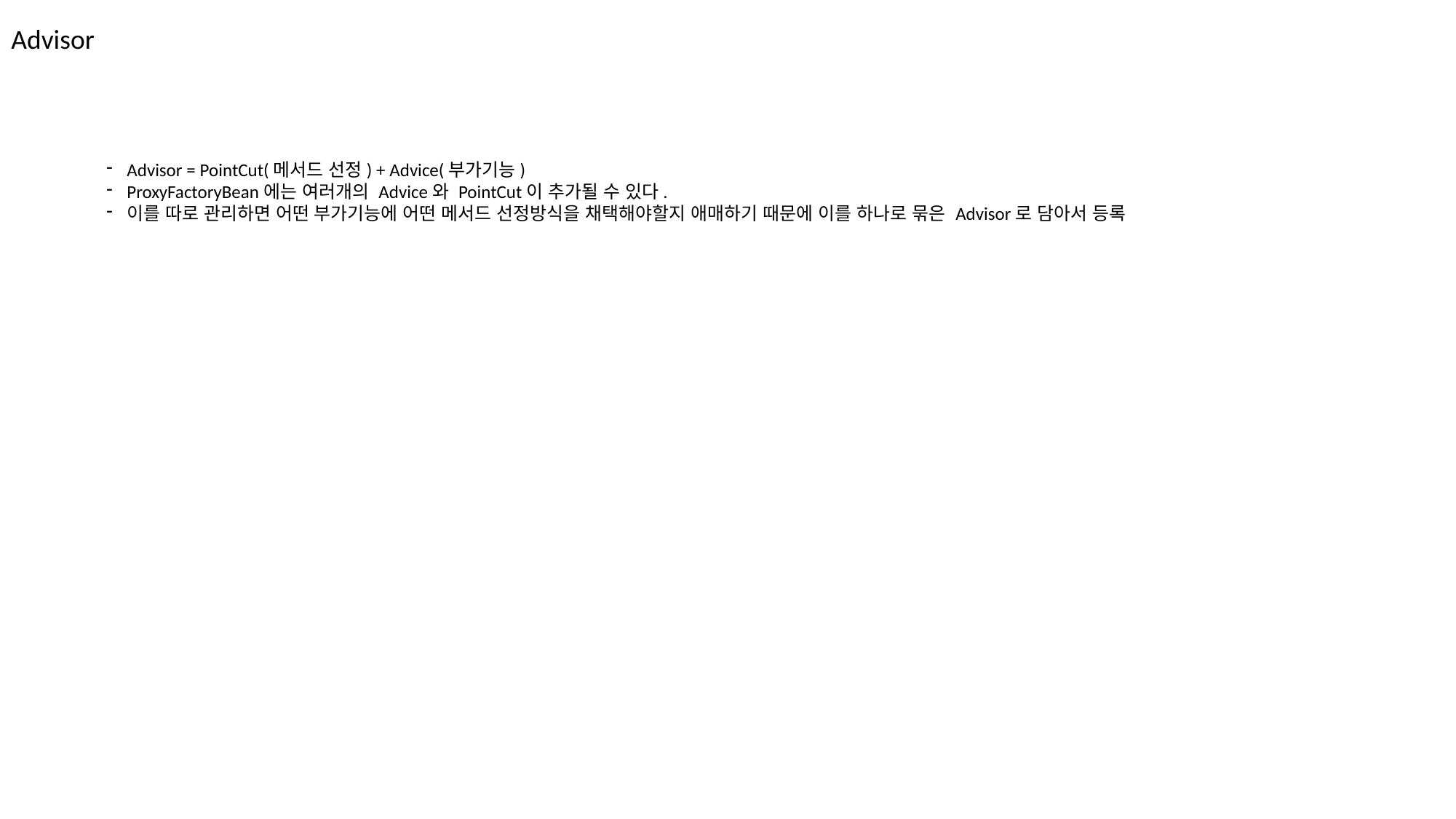

Advisor
Advisor = PointCut(메서드 선정) + Advice(부가기능)
ProxyFactoryBean에는 여러개의 Advice와 PointCut이 추가될 수 있다.
이를 따로 관리하면 어떤 부가기능에 어떤 메서드 선정방식을 채택해야할지 애매하기 때문에 이를 하나로 묶은 Advisor로 담아서 등록